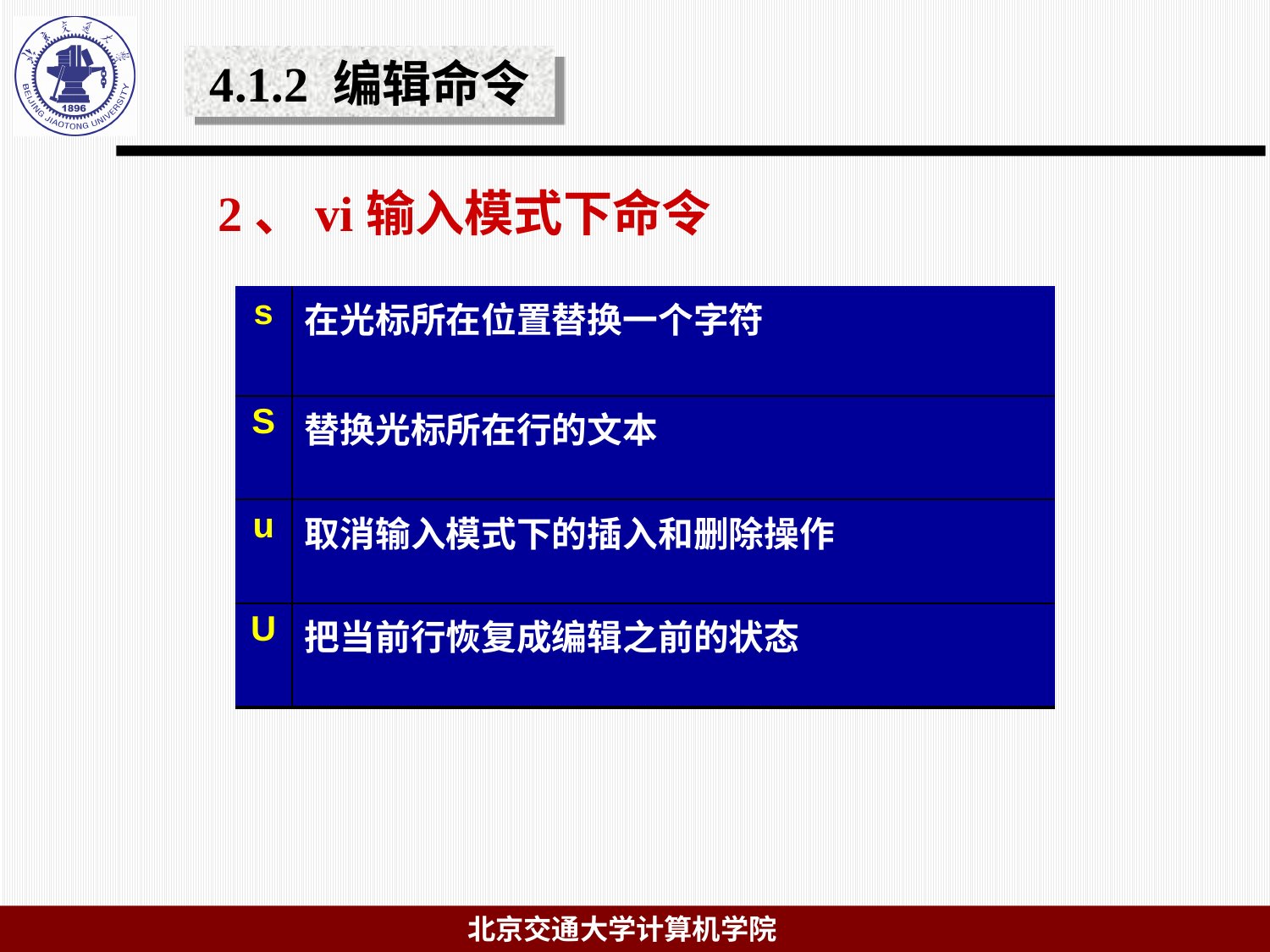

4.1.2 编辑命令
# 2、vi输入模式下命令
| s | 在光标所在位置替换一个字符 |
| --- | --- |
| S | 替换光标所在行的文本 |
| u | 取消输入模式下的插入和删除操作 |
| U | 把当前行恢复成编辑之前的状态 |